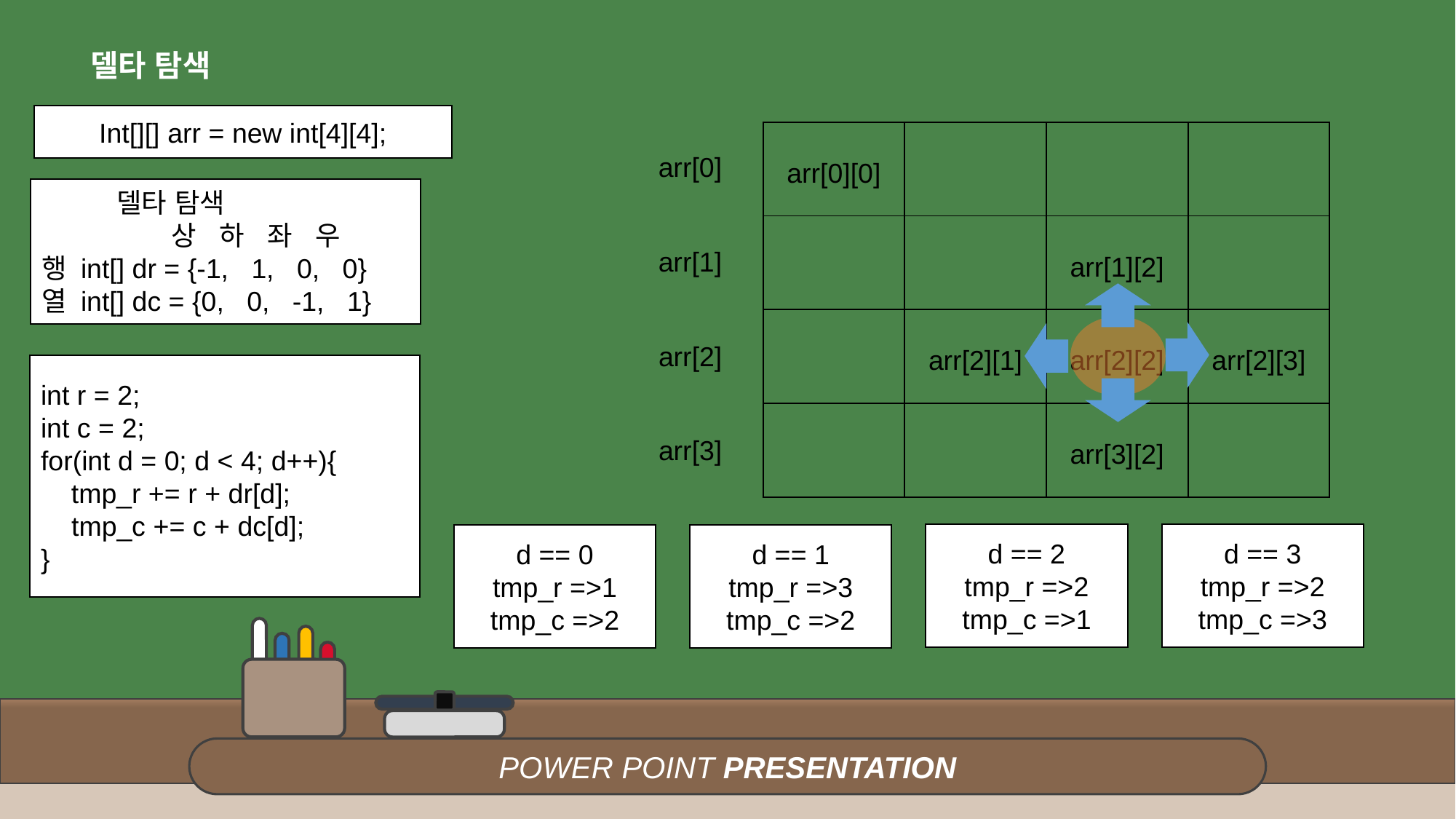

델타 탐색
Int[][] arr = new int[4][4];
| arr[0][0] |  |  |  |
| --- | --- | --- | --- |
|  |  | arr[1][2] |  |
|  | arr[2][1] | arr[2][2] | arr[2][3] |
|  |  | arr[3][2] |  |
arr[0]
         델타 탐색
                 상   하   좌   우
행 int[] dr = {-1,   1,   0,   0}
열 int[] dc = {0,   0,   -1,   1}
arr[1]

arr[2]
int r = 2;
int c = 2;
for(int d = 0; d < 4; d++){
    tmp_r += r + dr[d];
    tmp_c += c + dc[d];
}

arr[3]
d == 3
tmp_r =>2
tmp_c =>3
d == 2
tmp_r =>2
tmp_c =>1
d == 0
tmp_r =>1
tmp_c =>2
d == 1
tmp_r =>3
tmp_c =>2

POWER POINT PRESENTATION